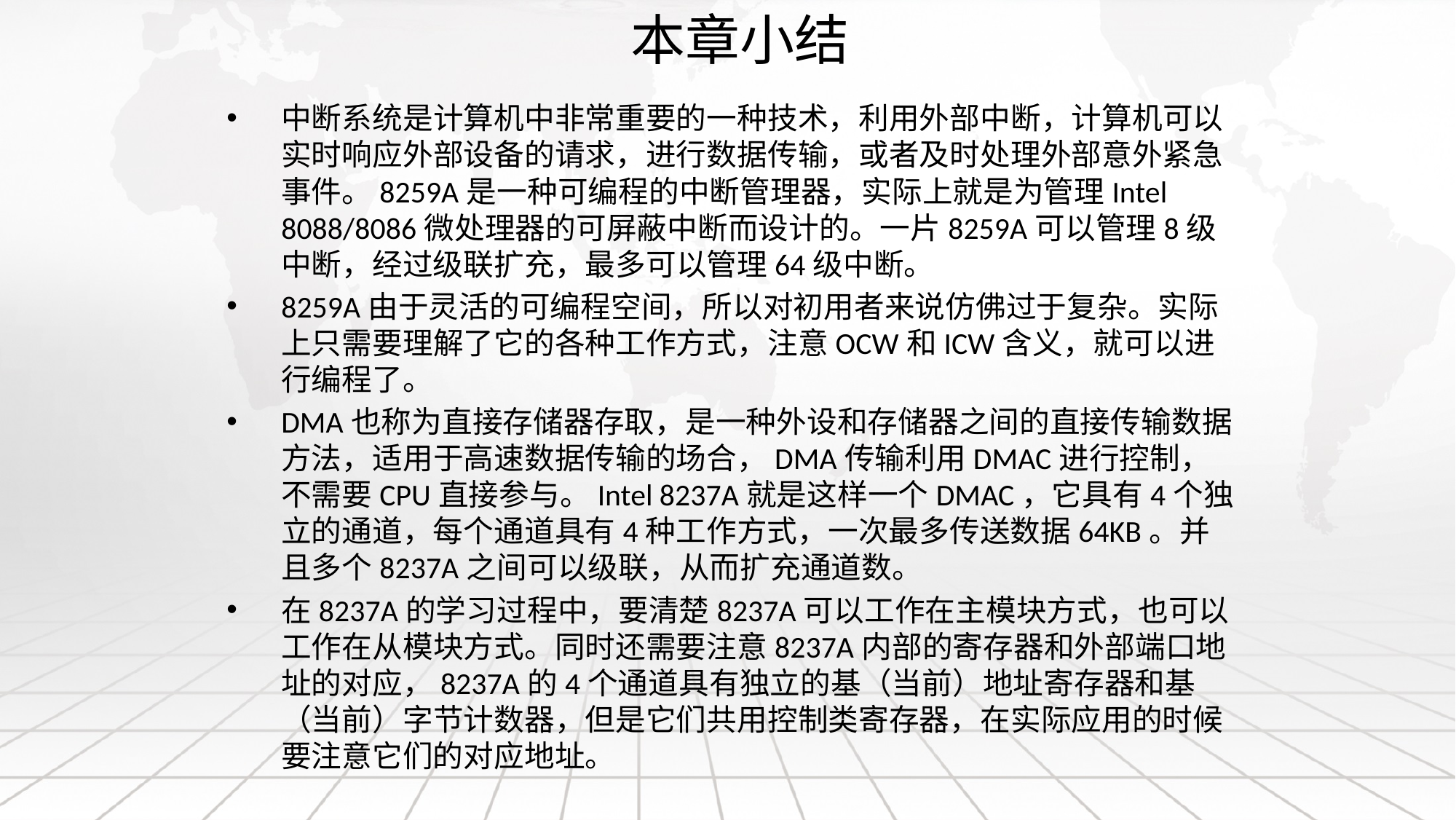

# 本章小结
中断系统是计算机中非常重要的一种技术，利用外部中断，计算机可以实时响应外部设备的请求，进行数据传输，或者及时处理外部意外紧急事件。8259A是一种可编程的中断管理器，实际上就是为管理Intel 8088/8086微处理器的可屏蔽中断而设计的。一片8259A可以管理8级中断，经过级联扩充，最多可以管理64级中断。
8259A由于灵活的可编程空间，所以对初用者来说仿佛过于复杂。实际上只需要理解了它的各种工作方式，注意OCW和ICW含义，就可以进行编程了。
DMA也称为直接存储器存取，是一种外设和存储器之间的直接传输数据方法，适用于高速数据传输的场合，DMA传输利用DMAC进行控制，不需要CPU直接参与。Intel 8237A就是这样一个DMAC，它具有4个独立的通道，每个通道具有4种工作方式，一次最多传送数据64KB。并且多个8237A之间可以级联，从而扩充通道数。
在8237A的学习过程中，要清楚8237A可以工作在主模块方式，也可以工作在从模块方式。同时还需要注意8237A内部的寄存器和外部端口地址的对应，8237A的4个通道具有独立的基（当前）地址寄存器和基（当前）字节计数器，但是它们共用控制类寄存器，在实际应用的时候要注意它们的对应地址。